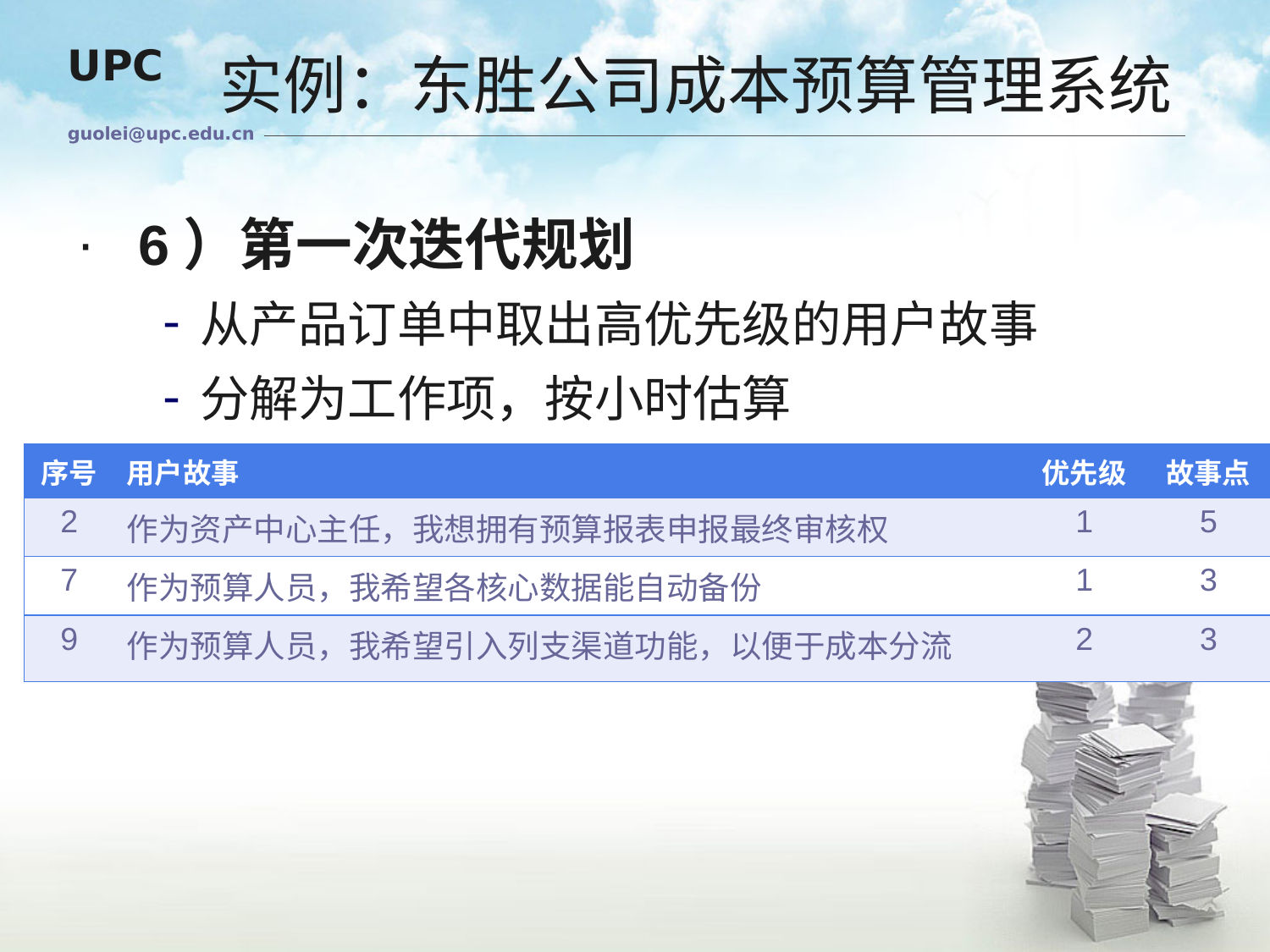

# 实例：东胜公司成本预算管理系统
guolei@upc.edu.cn
6）第一次迭代规划
从产品订单中取出高优先级的用户故事
分解为工作项，按小时估算

| 序号 | 用户故事 | 优先级 | 故事点 |
| --- | --- | --- | --- |
| 2 | 作为资产中心主任，我想拥有预算报表申报最终审核权 | 1 | 5 |
| 7 | 作为预算人员，我希望各核心数据能自动备份 | 1 | 3 |
| 9 | 作为预算人员，我希望引入列支渠道功能，以便于成本分流 | 2 | 3 |